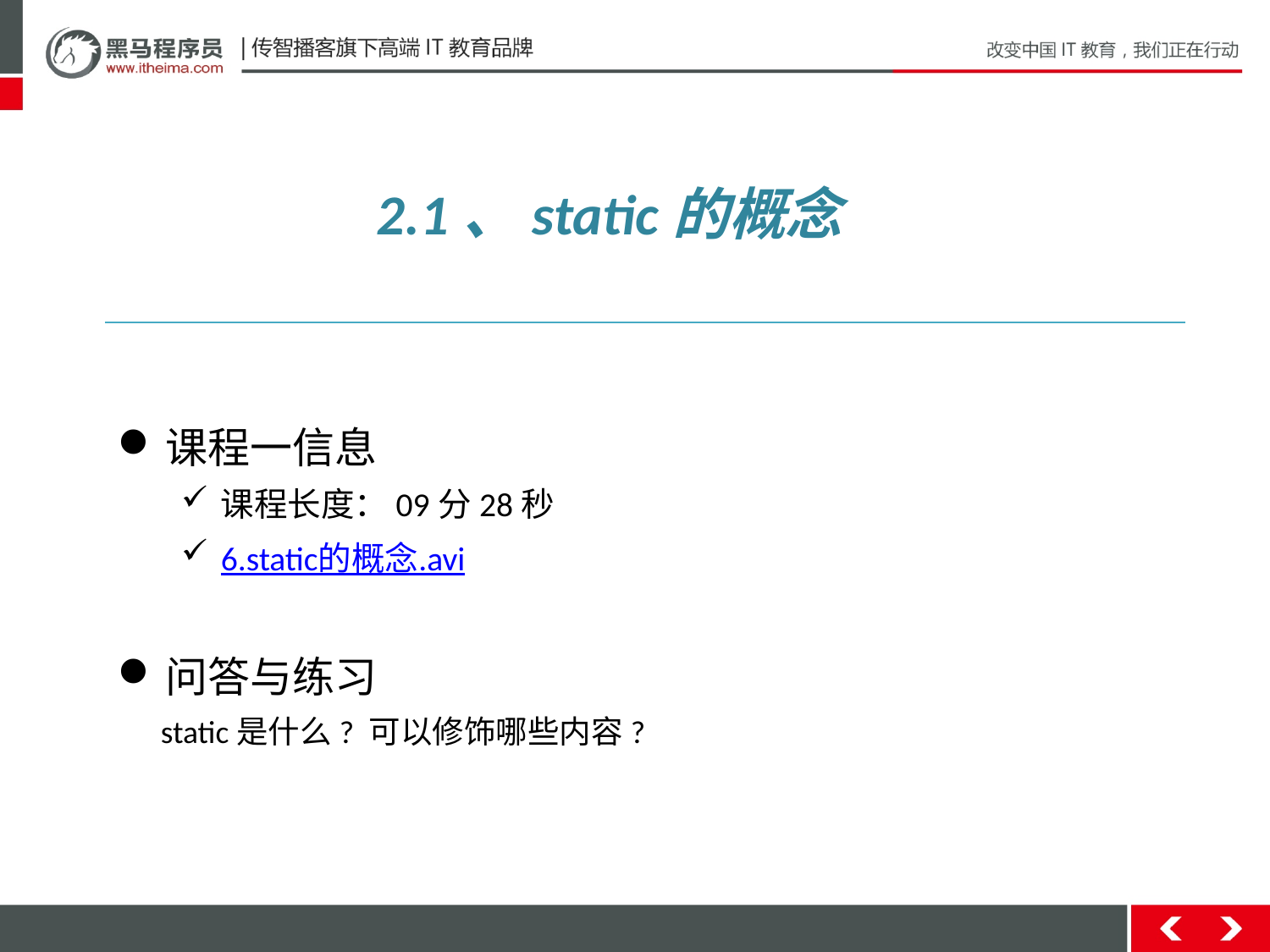

2.1、static的概念

课程一信息
课程长度：09分28秒
6.static的概念.avi

问答与练习
      static是什么? 可以修饰哪些内容?